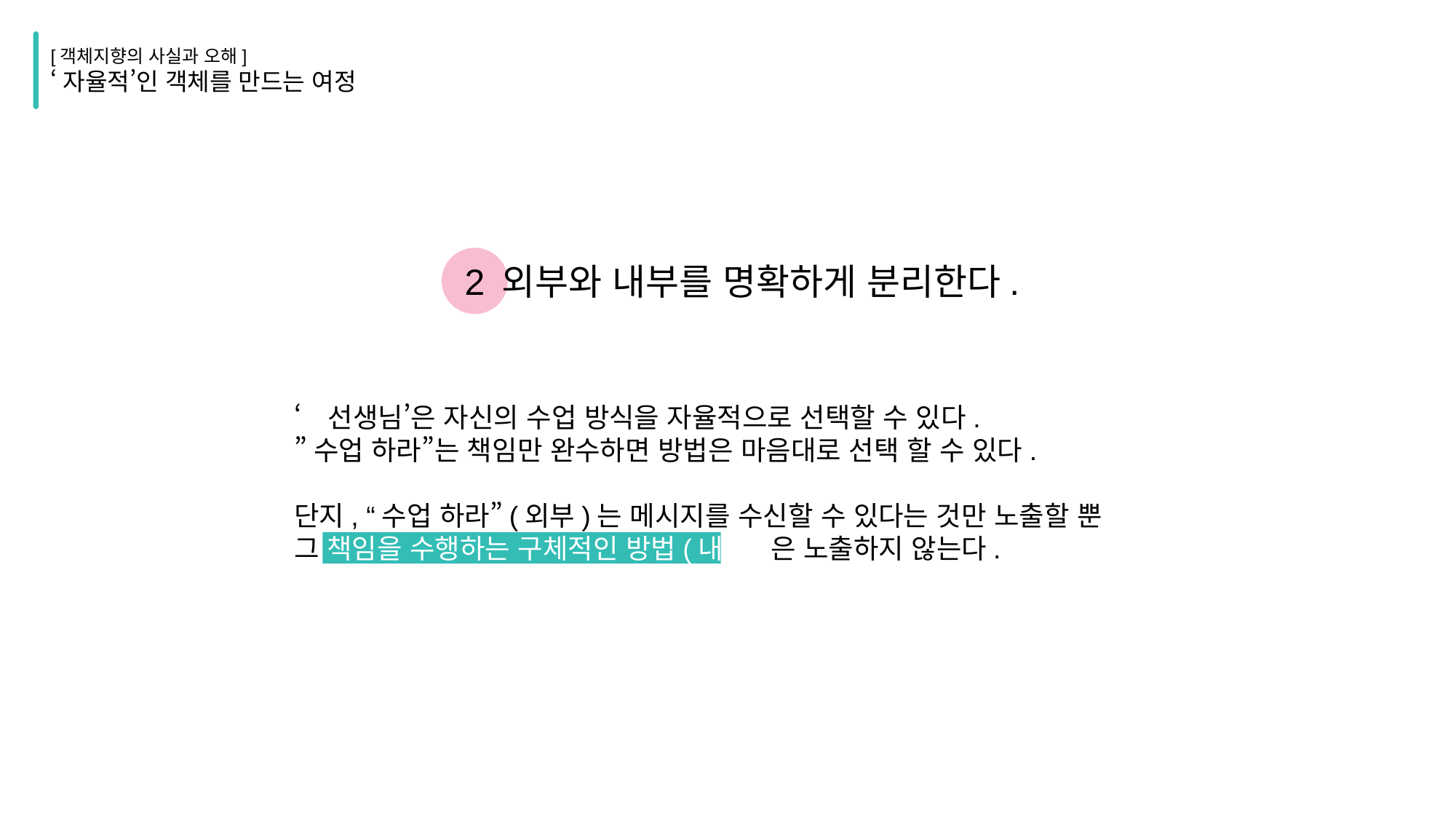

[객체지향의 사실과 오해]
‘자율적’인 객체를 만드는 여정

2
외부와 내부를 명확하게 분리한다.
‘선생님’은 자신의 수업 방식을 자율적으로 선택할 수 있다.
”수업 하라”는 책임만 완수하면 방법은 마음대로 선택 할 수 있다.

단지, “수업 하라”(외부)는 메시지를 수신할 수 있다는 것만 노출할 뿐
그 책임을 수행하는 구체적인 방법(내부)은 노출하지 않는다.